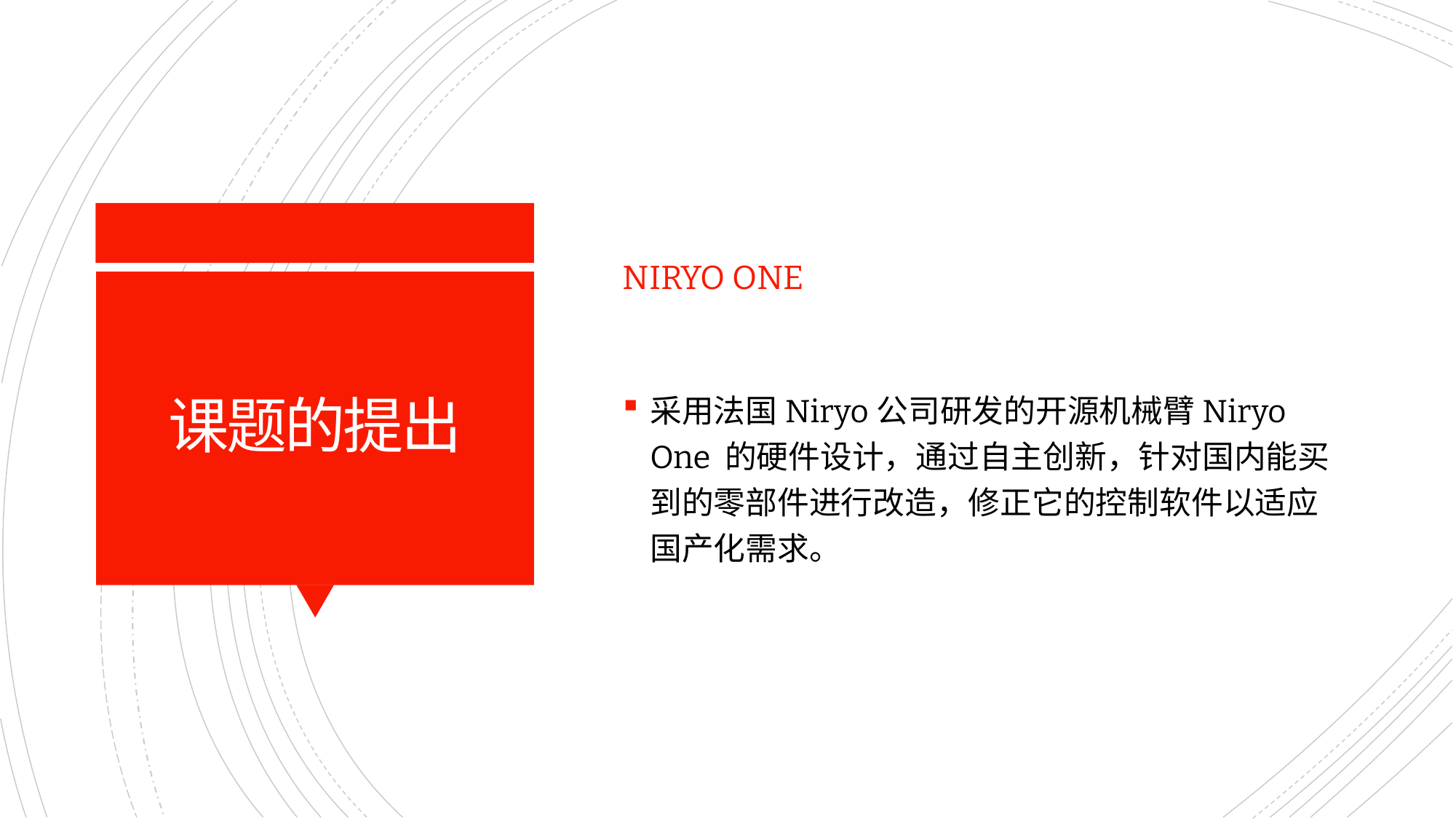

Niryo ONe
# 课题的提出
采用法国Niryo公司研发的开源机械臂Niryo One 的硬件设计，通过自主创新，针对国内能买到的零部件进行改造，修正它的控制软件以适应国产化需求。